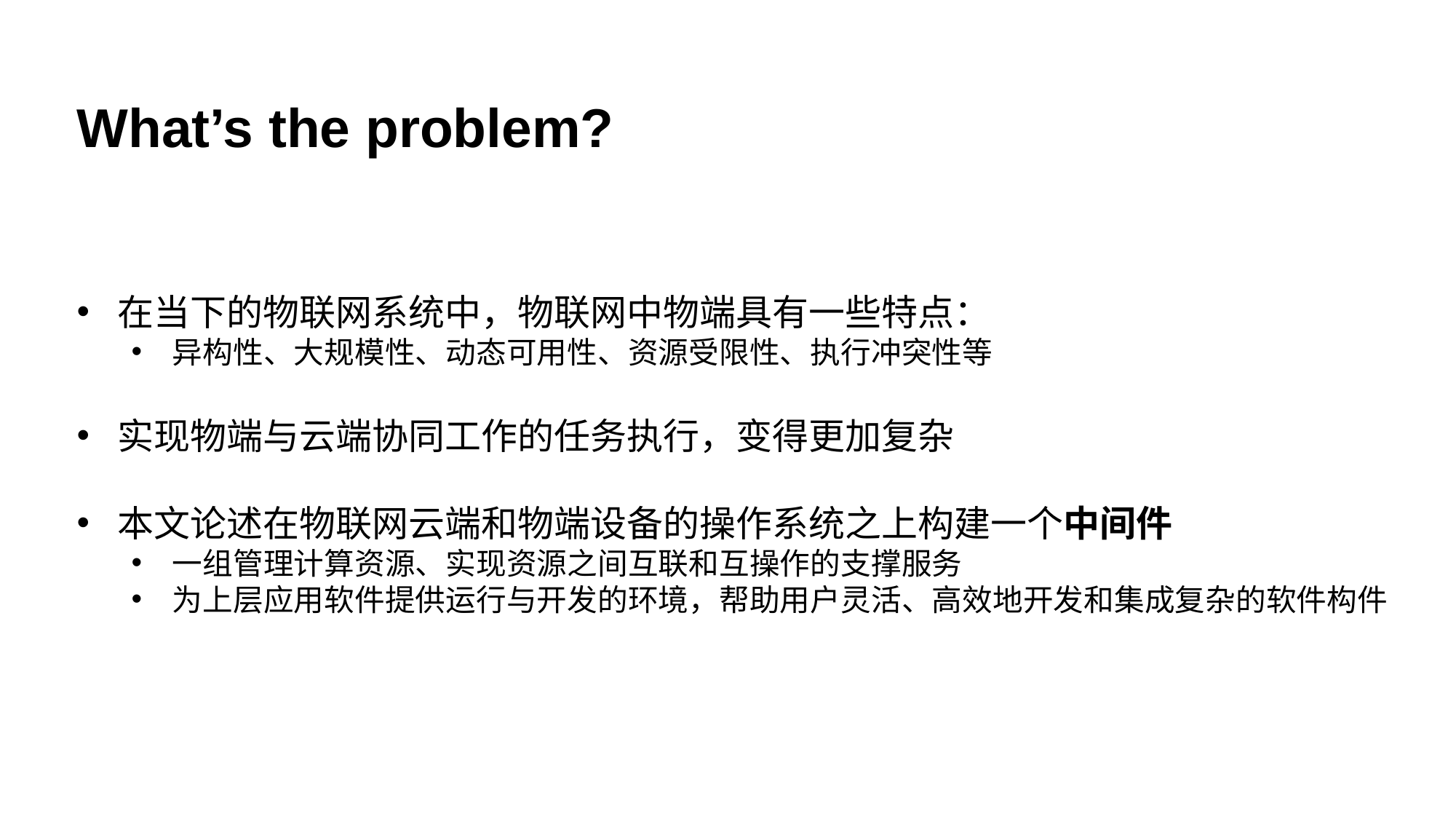

What’s the problem?

在当下的物联网系统中，物联网中物端具有一些特点：
异构性、大规模性、动态可用性、资源受限性、执行冲突性等

实现物端与云端协同工作的任务执行，变得更加复杂

本文论述在物联网云端和物端设备的操作系统之上构建一个中间件
一组管理计算资源、实现资源之间互联和互操作的支撑服务
为上层应用软件提供运行与开发的环境，帮助用户灵活、高效地开发和集成复杂的软件构件